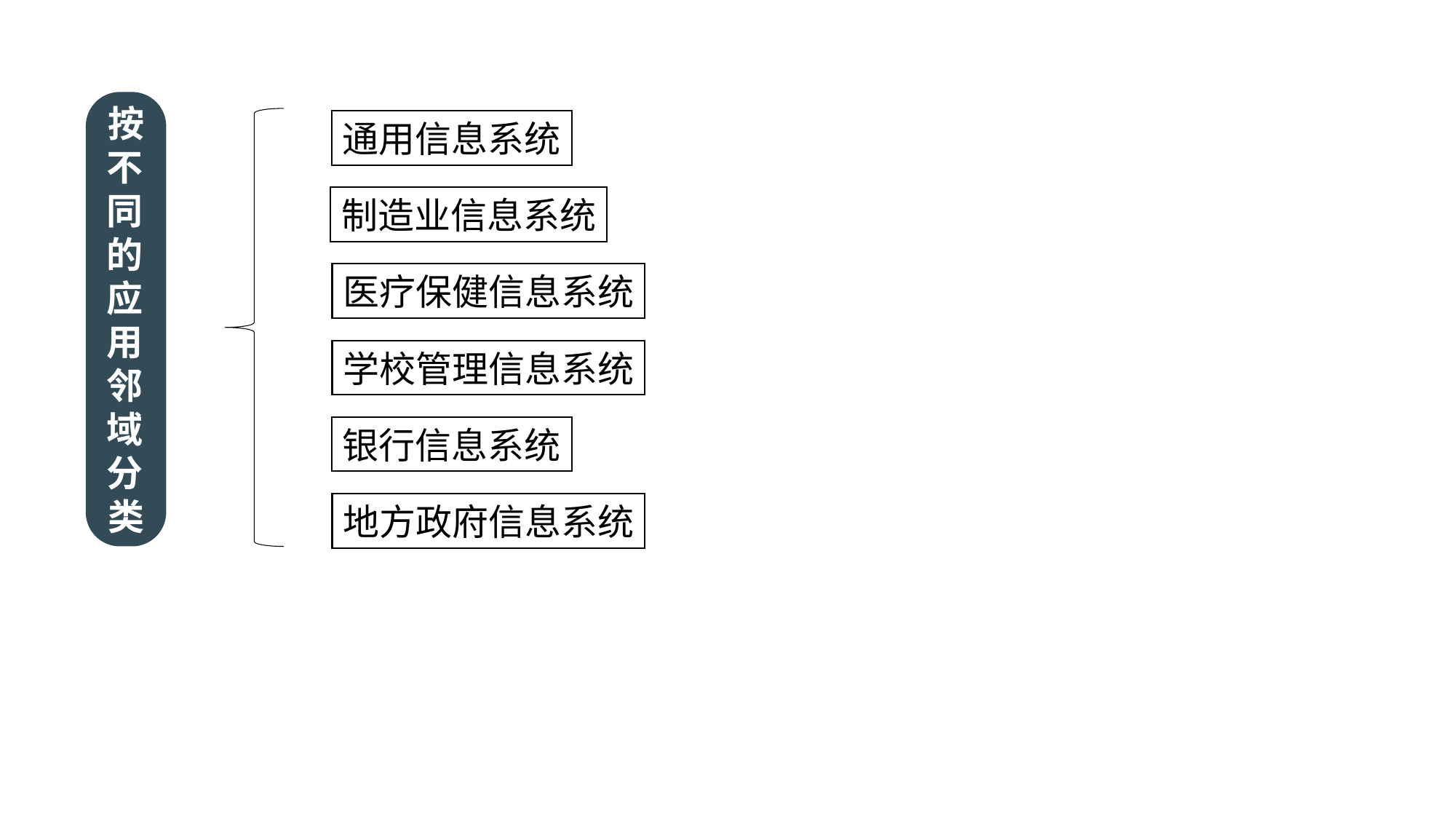

按
不同的应用邻域分类

通用信息系统
制造业信息系统
医疗保健信息系统
学校管理信息系统
银行信息系统
地方政府信息系统